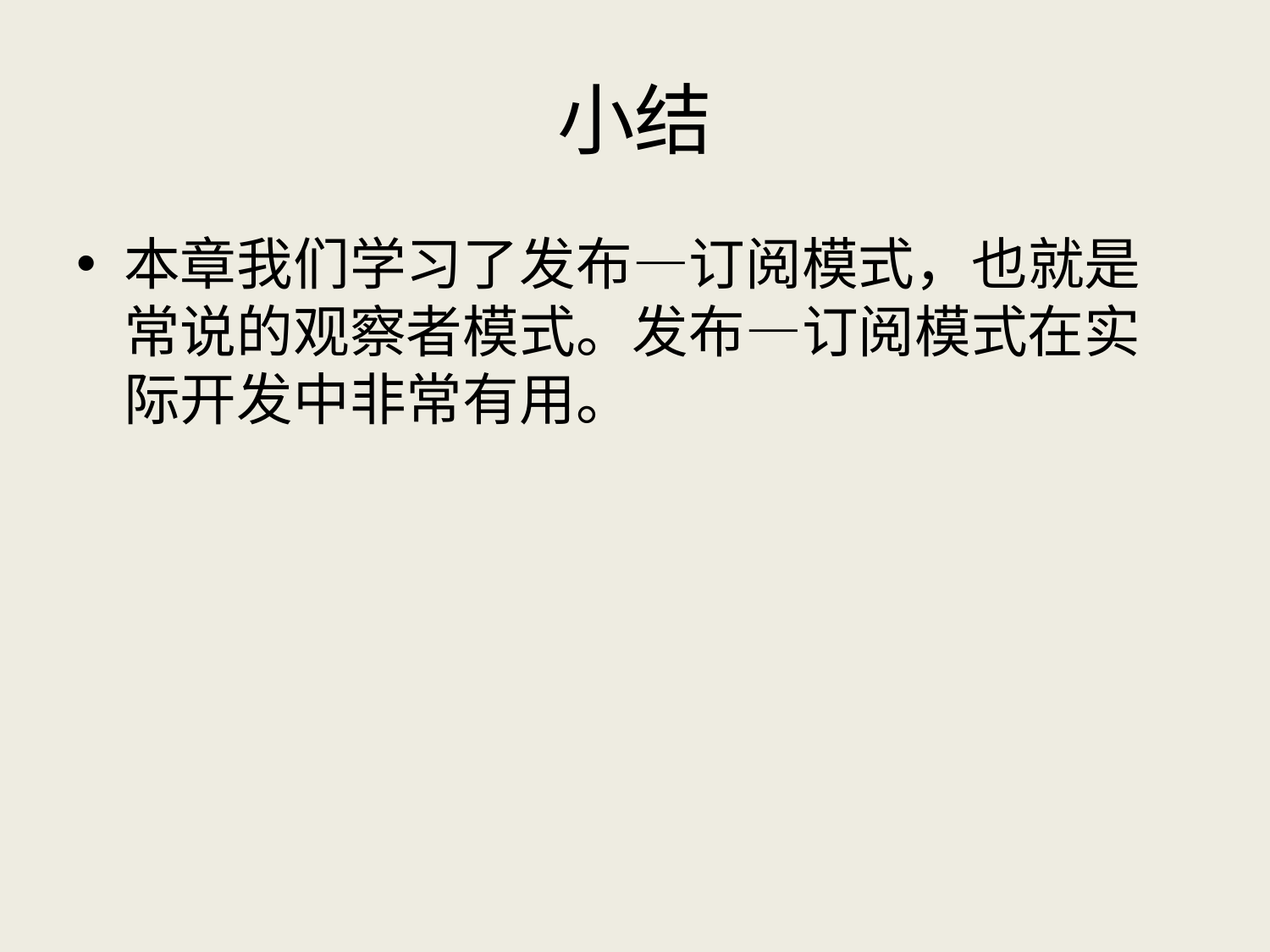

# 小结
本章我们学习了发布—订阅模式，也就是常说的观察者模式。发布—订阅模式在实际开发中非常有用。